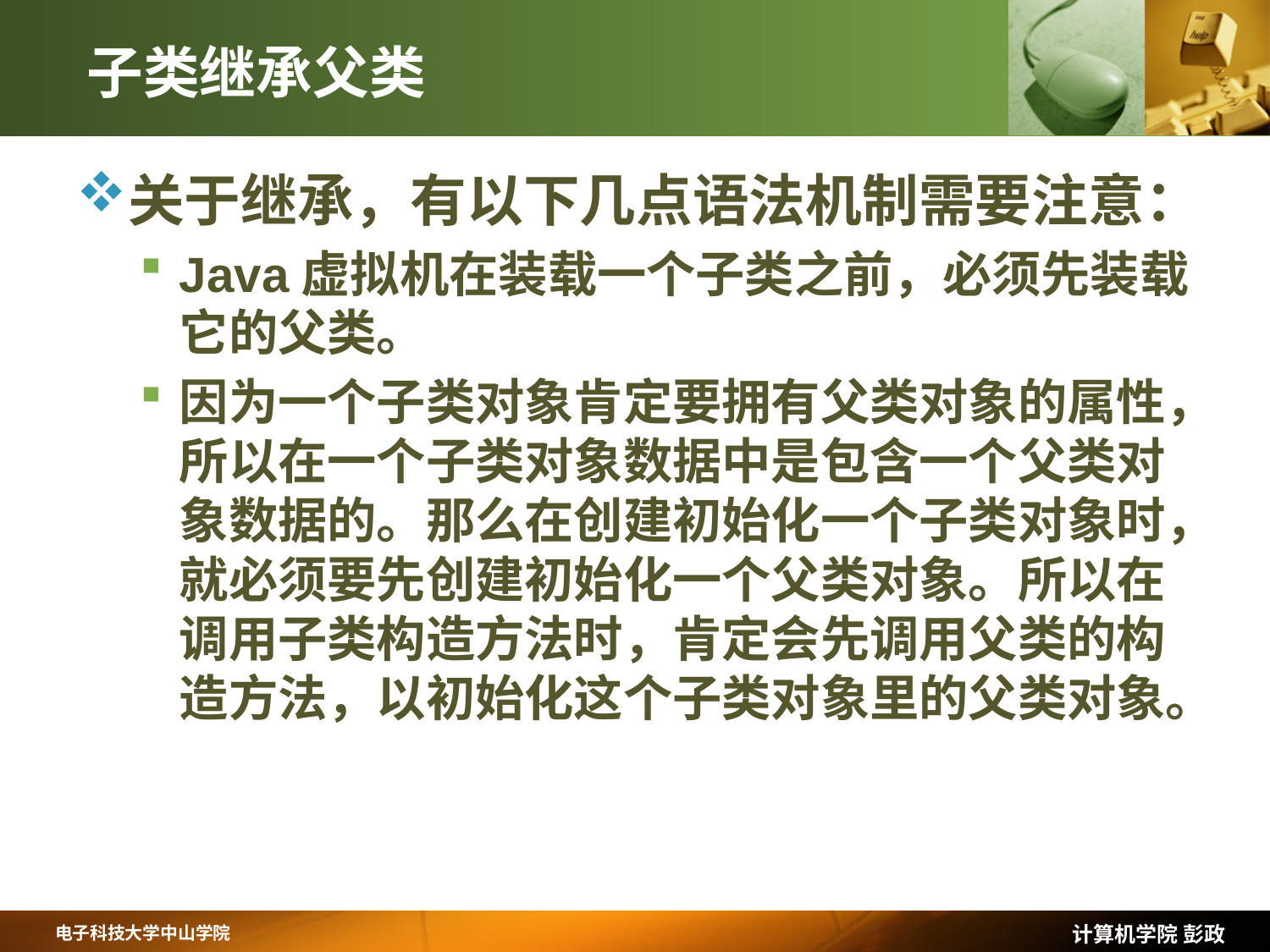

# 子类继承父类
关于继承，有以下几点语法机制需要注意：
Java虚拟机在装载一个子类之前，必须先装载它的父类。
因为一个子类对象肯定要拥有父类对象的属性，所以在一个子类对象数据中是包含一个父类对象数据的。那么在创建初始化一个子类对象时，就必须要先创建初始化一个父类对象。所以在调用子类构造方法时，肯定会先调用父类的构造方法，以初始化这个子类对象里的父类对象。
计算机学院 彭政
电子科技大学中山学院